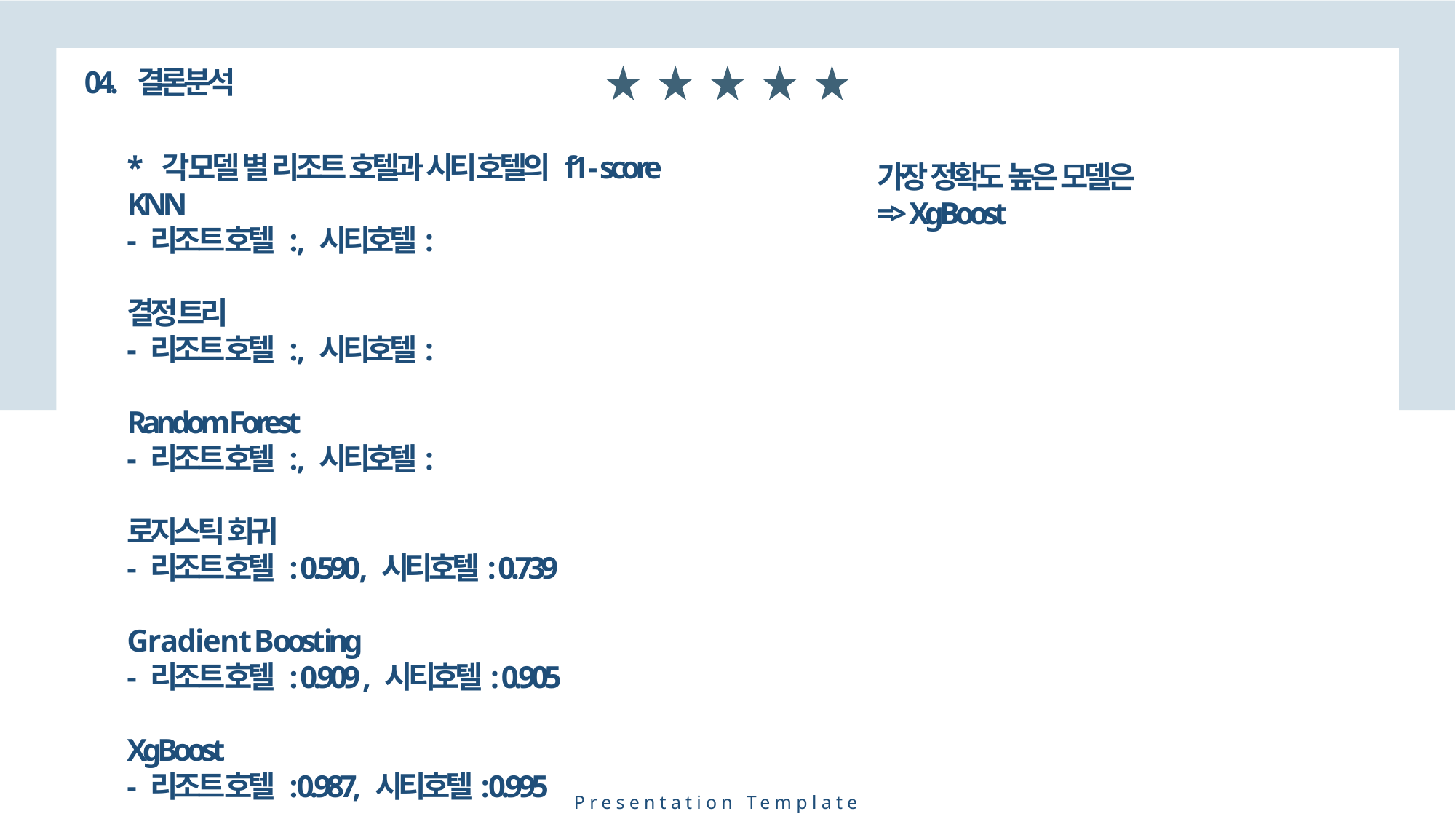

04.  결론분석

*  각 모델  별  리조트  호텔과  시티 호텔의  f1 -  score
KNN
-  리조트 호텔  : ,  시티호텔:

결정 트리
-  리조트 호텔  : ,  시티호텔:

Random Forest
-  리조트 호텔  : ,  시티호텔:

로지스틱  회귀
-  리조트 호텔  :  0.590 ,  시티호텔:  0.739

G r a d i e n t  B oost ing
-  리조트 호텔  :  0.909  ,  시티호텔:  0.905

XgBoost
-  리조트 호텔  : 0.987,  시티호텔: 0.995

가장  정확도  높은  모델은
=>  XgBoost

Presentation Template